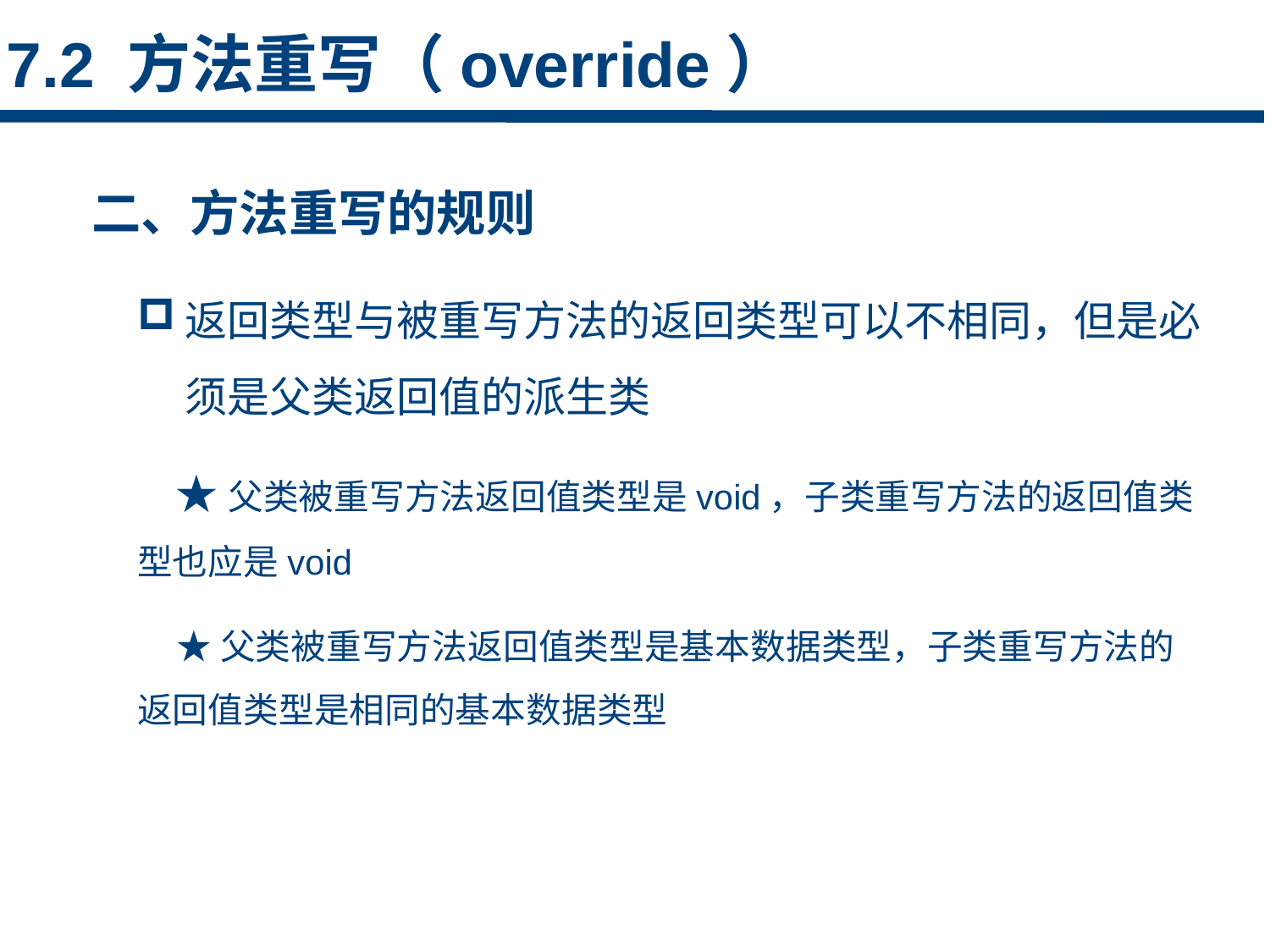

7.2 方法重写（override）
二、方法重写的规则
返回类型与被重写方法的返回类型可以不相同，但是必须是父类返回值的派生类
    ★父类被重写方法返回值类型是void，子类重写方法的返回值类型也应是void
     ★父类被重写方法返回值类型是基本数据类型，子类重写方法的返回值类型是相同的基本数据类型

点击添加文本
点击添加文本
点击添加文本
点击添加文本